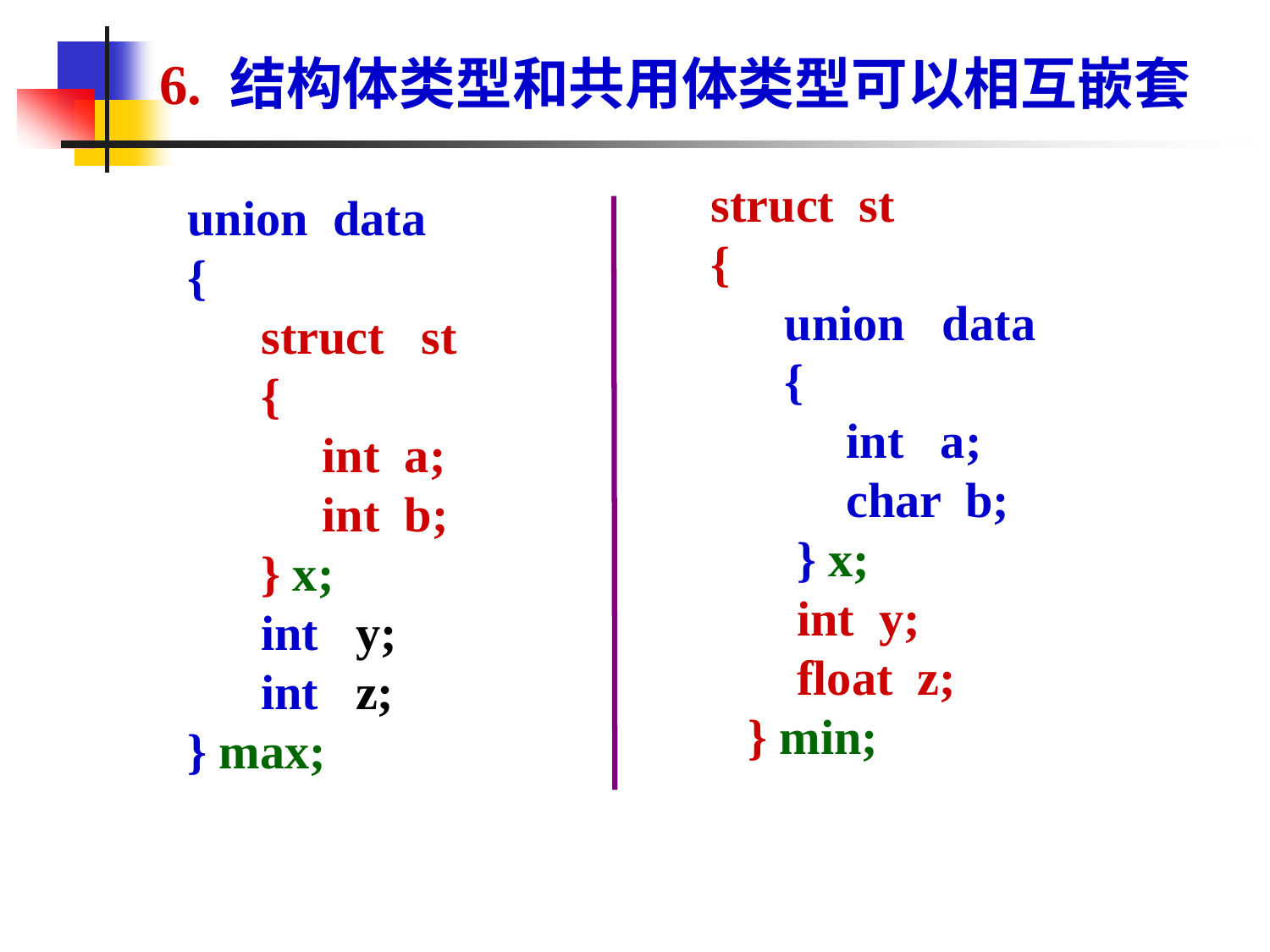

6. 结构体类型和共用体类型可以相互嵌套
struct  st
{
      union   data
      {
           int   a;
           char  b;
       } x;
       int  y;
       float  z;
   } min;
union  data
{
      struct   st
      {
           int  a;
           int  b;
      } x;
      int   y;
      int   z;
} max;